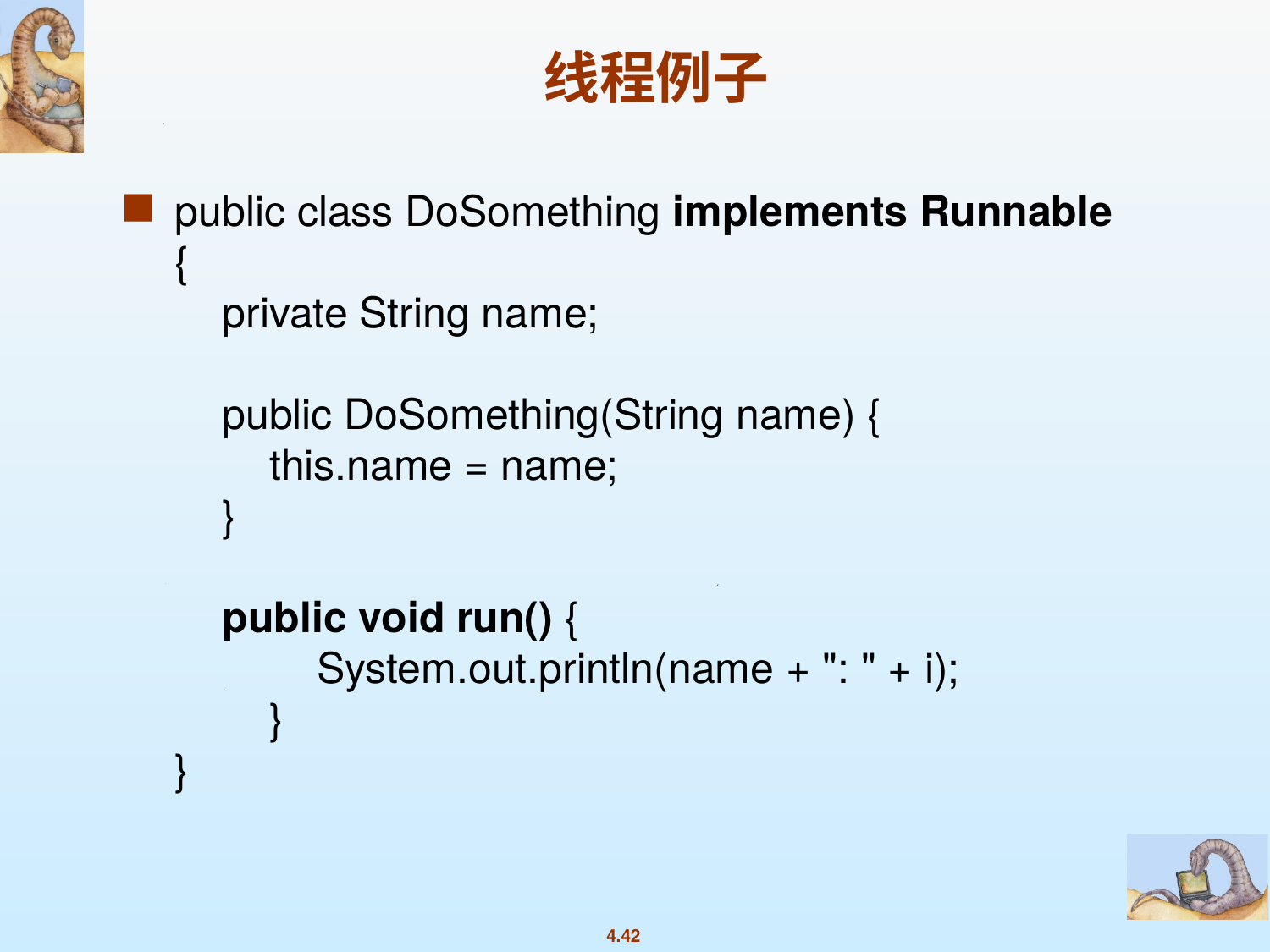

# 线程例子
public class DoSomething implements Runnable {
    private String name;
    public DoSomething(String name) {
        this.name = name;
    }
    public void run() {
            System.out.println(name + ": " + i);
        }
}